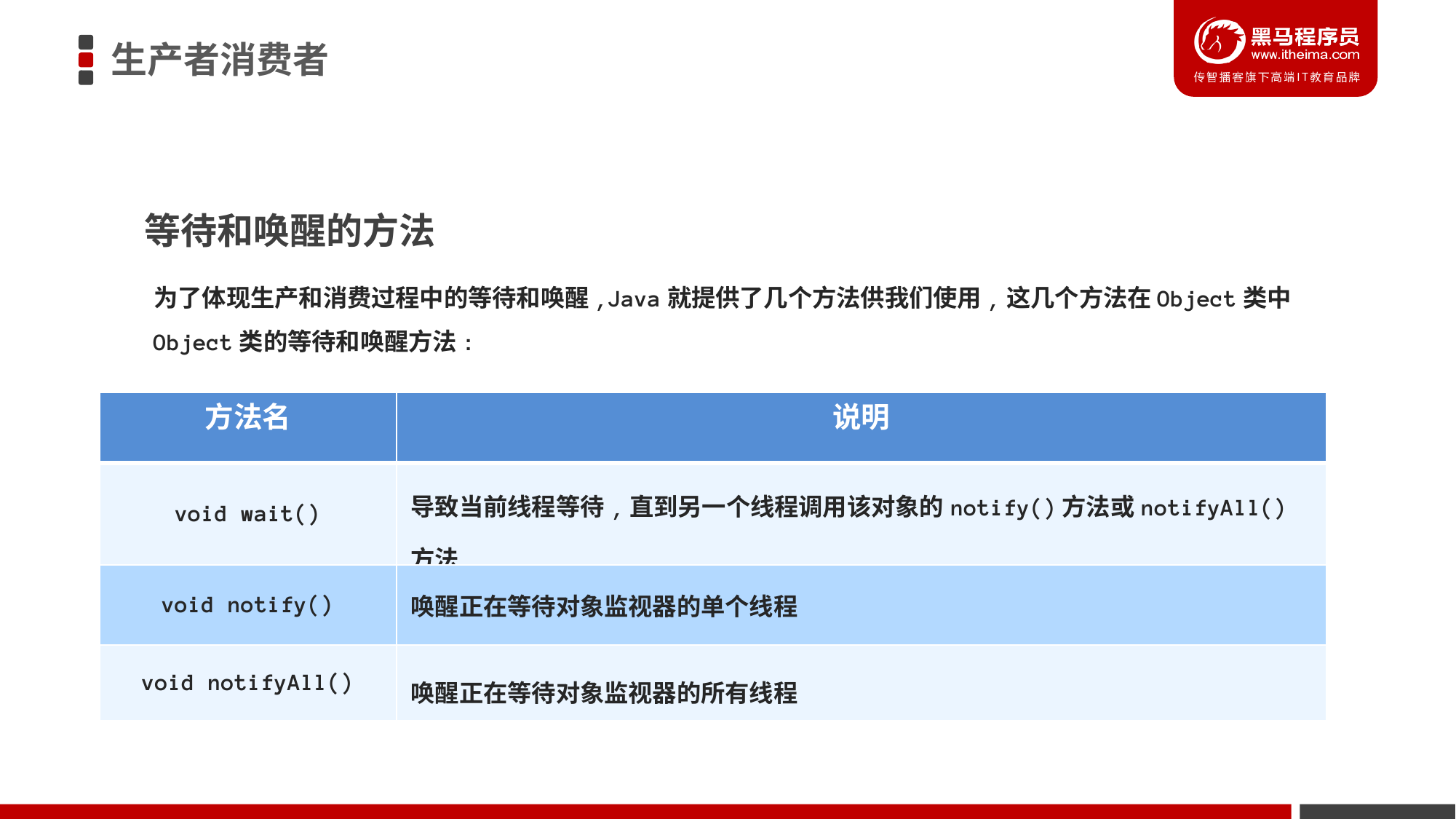

生产者消费者
等待和唤醒的方法
为了体现生产和消费过程中的等待和唤醒,Java就提供了几个方法供我们使用,这几个方法在Object类中
Object类的等待和唤醒方法:
| 方法名 | 说明 |
| --- | --- |
| void wait​() | 导致当前线程等待,直到另一个线程调用该对象的notify()方法或notifyAll()方法 |
| void notify​() | 唤醒正在等待对象监视器的单个线程 |
| void notifyAll​() | 唤醒正在等待对象监视器的所有线程 |